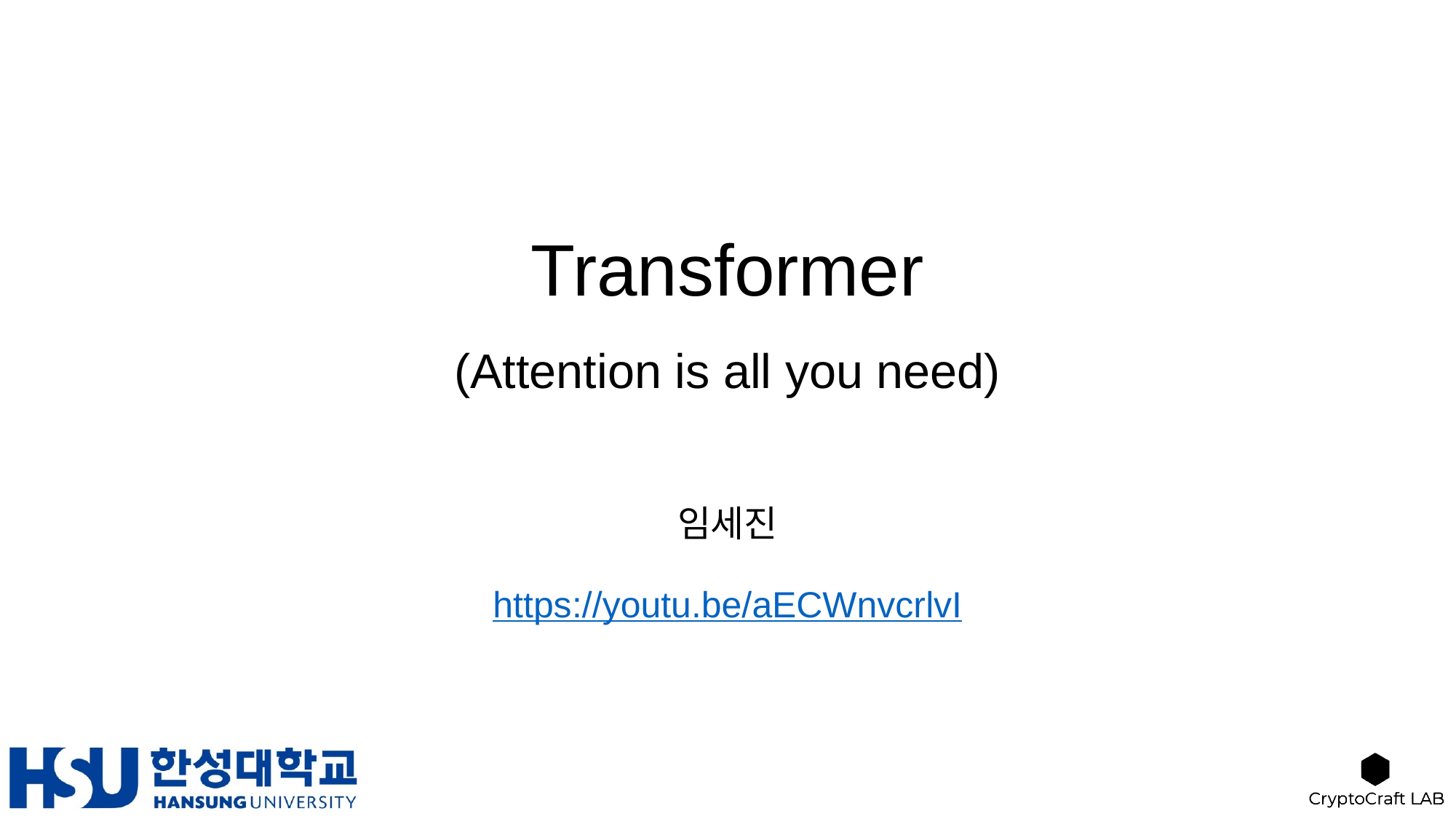

# Transformer (Attention is all you need)
임세진
https://youtu.be/aECWnvcrlvI